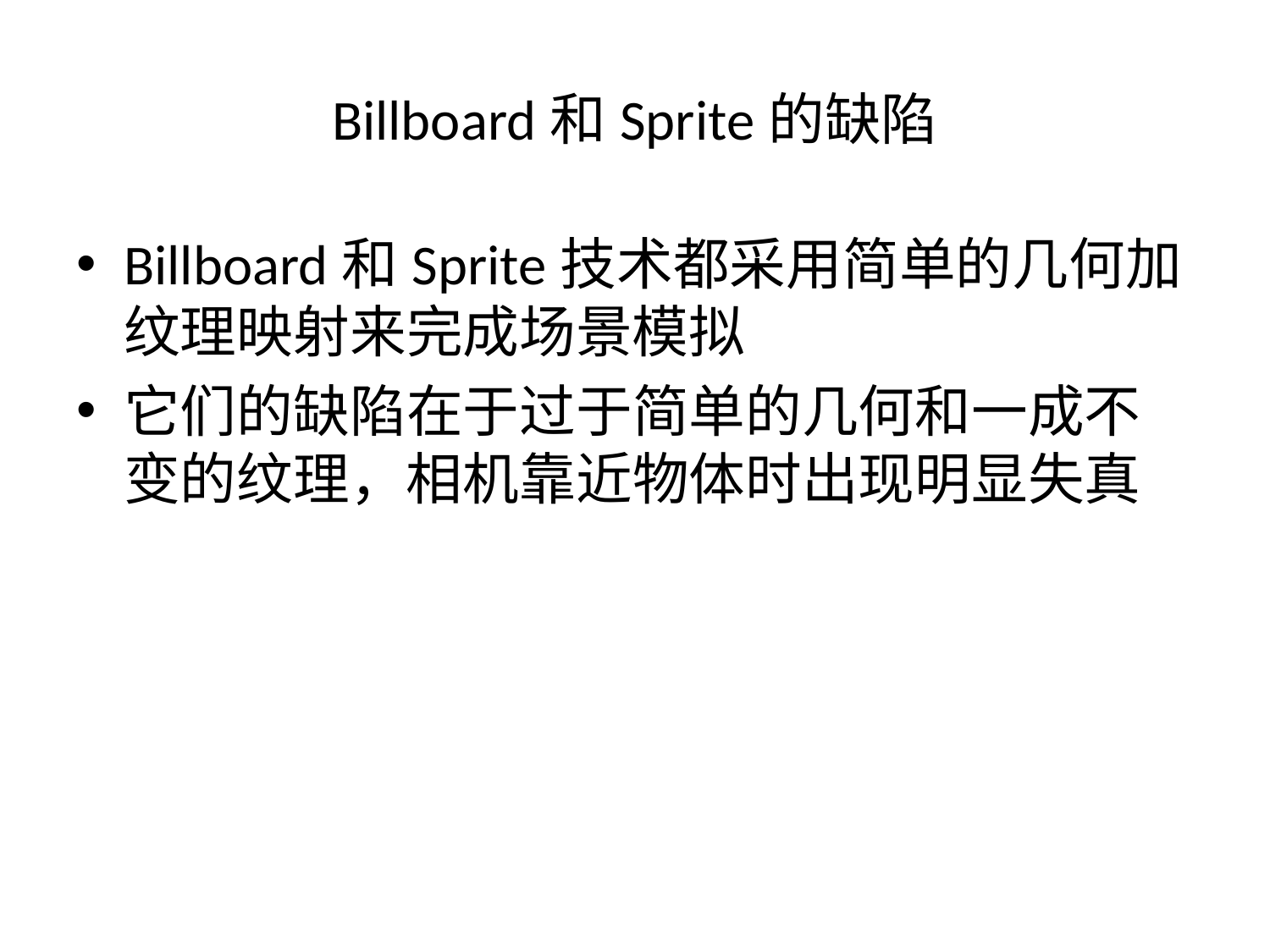

# Billboard和Sprite的缺陷
Billboard和Sprite技术都采用简单的几何加纹理映射来完成场景模拟
它们的缺陷在于过于简单的几何和一成不变的纹理，相机靠近物体时出现明显失真